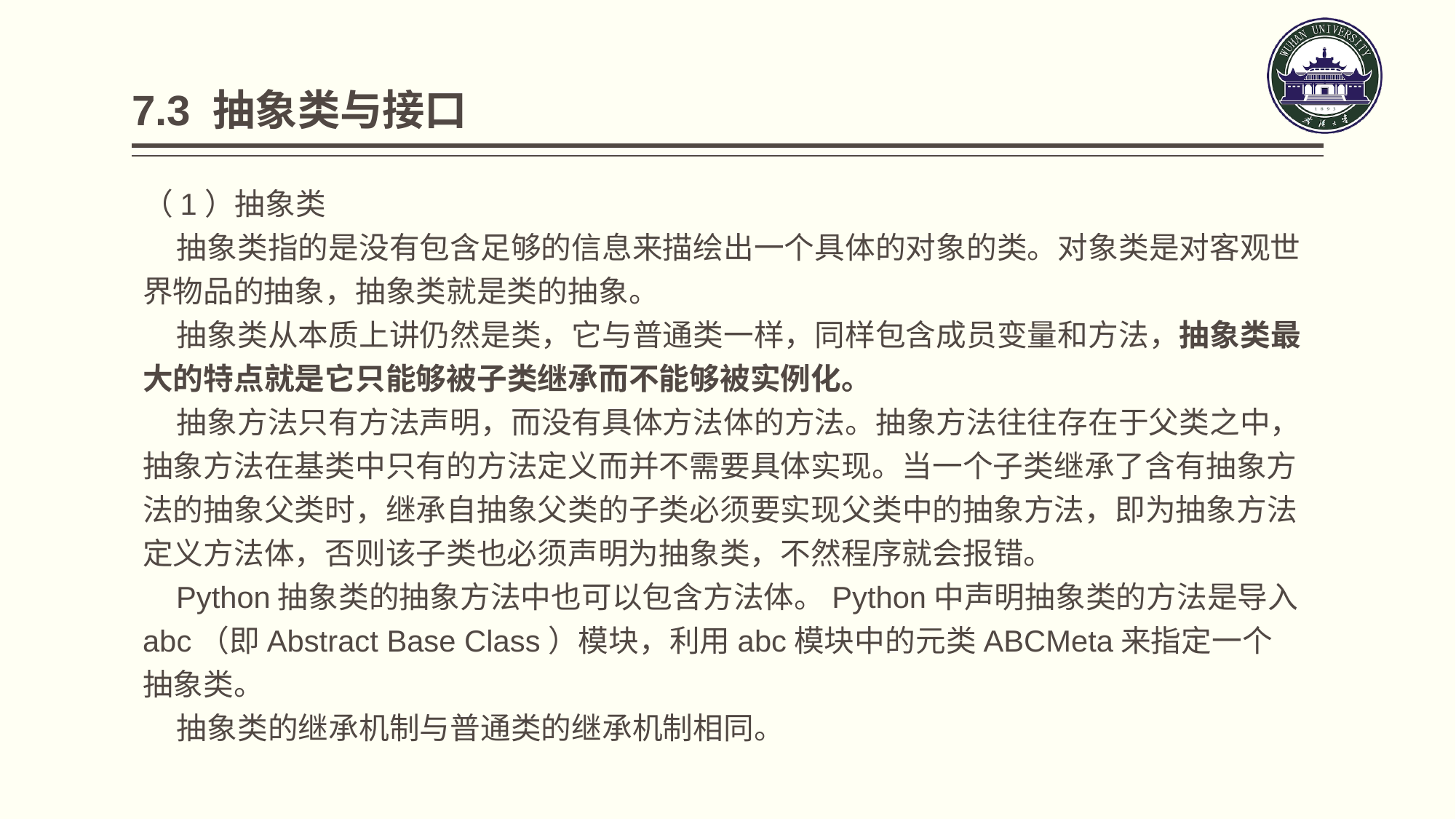

# 7.3 抽象类与接口
（1）抽象类
    抽象类指的是没有包含足够的信息来描绘出一个具体的对象的类。对象类是对客观世界物品的抽象，抽象类就是类的抽象。
    抽象类从本质上讲仍然是类，它与普通类一样，同样包含成员变量和方法，抽象类最大的特点就是它只能够被子类继承而不能够被实例化。
    抽象方法只有方法声明，而没有具体方法体的方法。抽象方法往往存在于父类之中，抽象方法在基类中只有的方法定义而并不需要具体实现。当一个子类继承了含有抽象方法的抽象父类时，继承自抽象父类的子类必须要实现父类中的抽象方法，即为抽象方法定义方法体，否则该子类也必须声明为抽象类，不然程序就会报错。
    Python抽象类的抽象方法中也可以包含方法体。Python中声明抽象类的方法是导入abc（即Abstract Base Class）模块，利用abc模块中的元类ABCMeta来指定一个抽象类。
    抽象类的继承机制与普通类的继承机制相同。